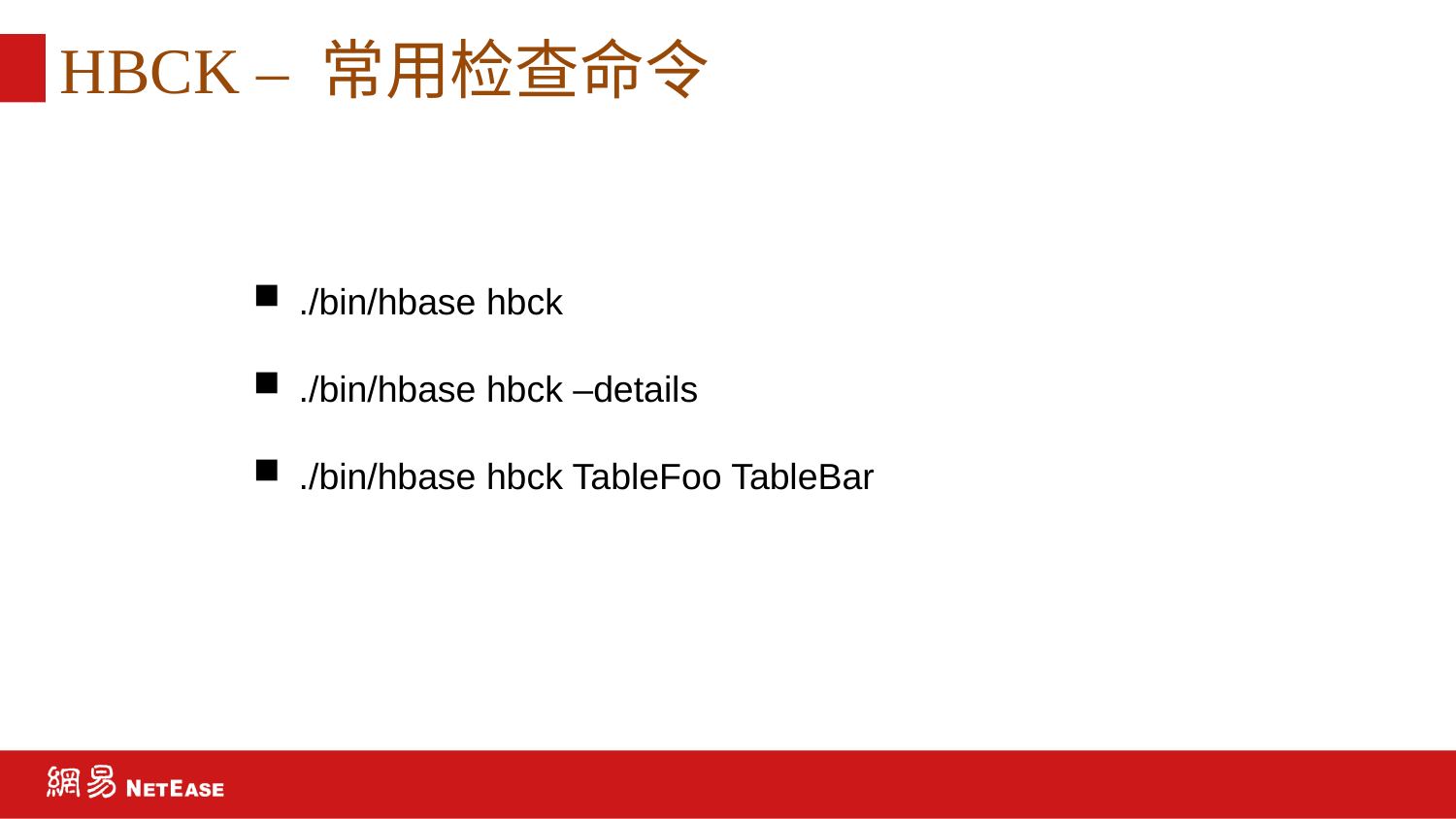

# HBCK – 常用检查命令
./bin/hbase hbck

./bin/hbase hbck –details

./bin/hbase hbck TableFoo TableBar